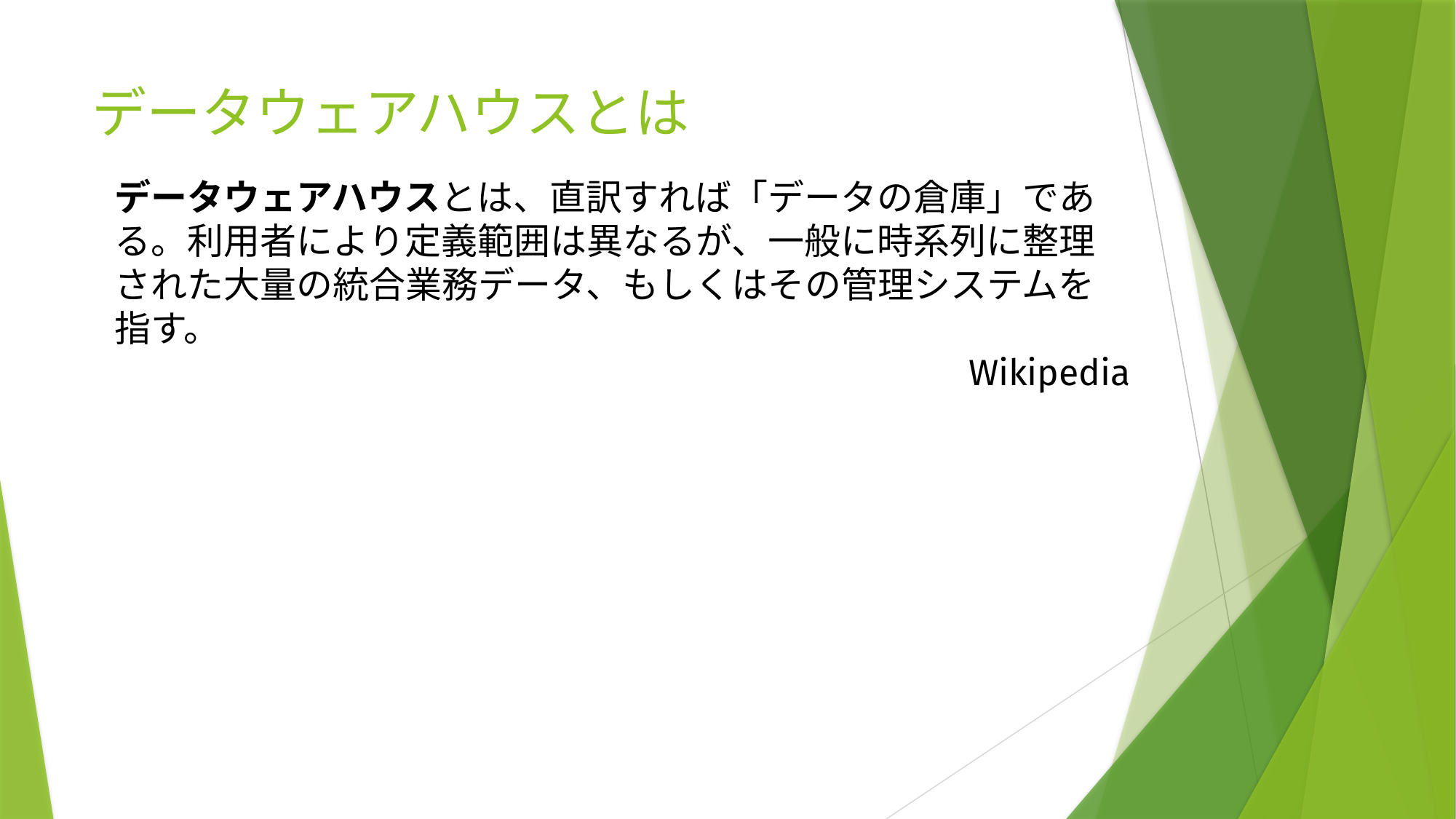

# データウェアハウスとは
データウェアハウスとは、直訳すれば「データの倉庫」である。利用者により定義範囲は異なるが、一般に時系列に整理された大量の統合業務データ、もしくはその管理システムを指す。
Wikipedia